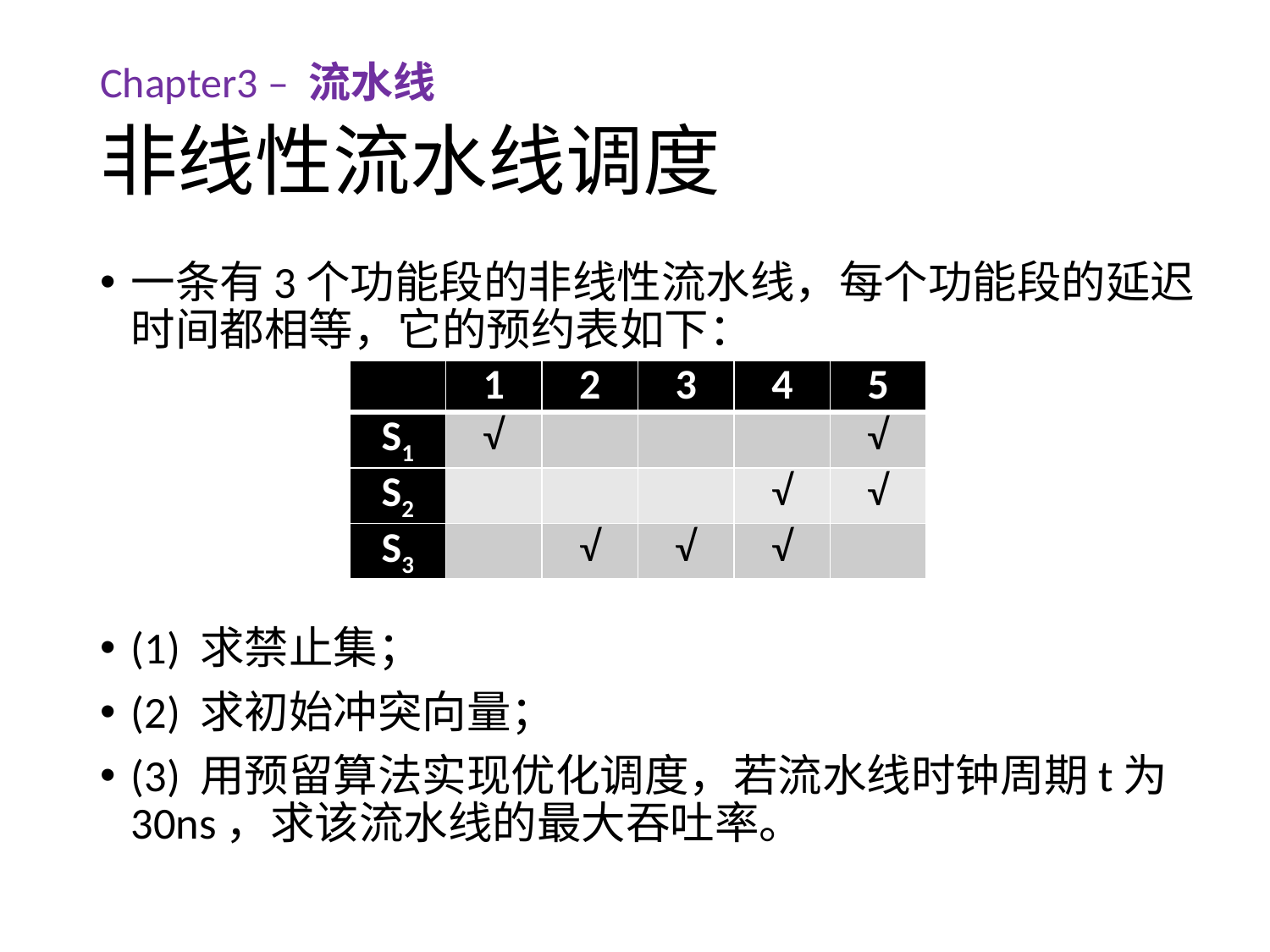

Chapter3 – 流水线
# 非线性流水线调度
一条有3个功能段的非线性流水线，每个功能段的延迟时间都相等，它的预约表如下：

(1) 求禁止集；
(2) 求初始冲突向量；
(3) 用预留算法实现优化调度，若流水线时钟周期t为30ns，求该流水线的最大吞吐率。

|  | 1 | 2 | 3 | 4 | 5 |
| --- | --- | --- | --- | --- | --- |
| S1 | √ |  |  |  | √ |
| S2 |  |  |  | √ | √ |
| S3 |  | √ | √ | √ |  |